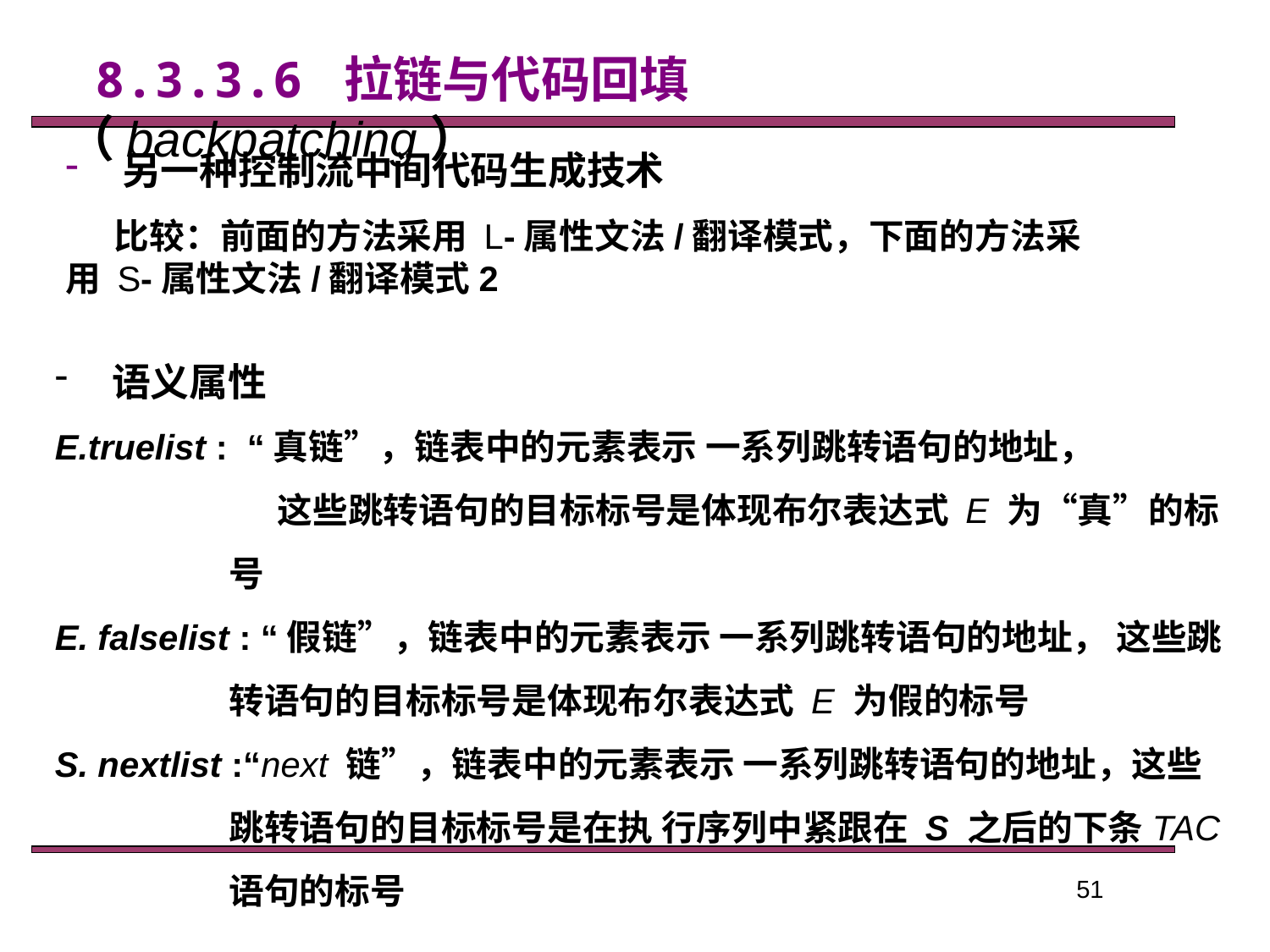

8.3.3.6 拉链与代码回填（backpatching）
  另一种控制流中间代码生成技术
     比较：前面的方法采用 L-属性文法/翻译模式，下面的方法采用 S-属性文法/翻译模式2
  语义属性
E.truelist :  “真链”，链表中的元素表示 一系列跳转语句的地址，                        这些跳转语句的目标标号是体现布尔表达式 E 为“真”的标号
E. falselist : “假链”，链表中的元素表示 一系列跳转语句的地址， 这些跳转语句的目标标号是体现布尔表达式 E 为假的标号
S. nextlist :“next 链”，链表中的元素表示 一系列跳转语句的地址，这些跳转语句的目标标号是在执 行序列中紧跟在 S 之后的下条TAC语句的标号
51